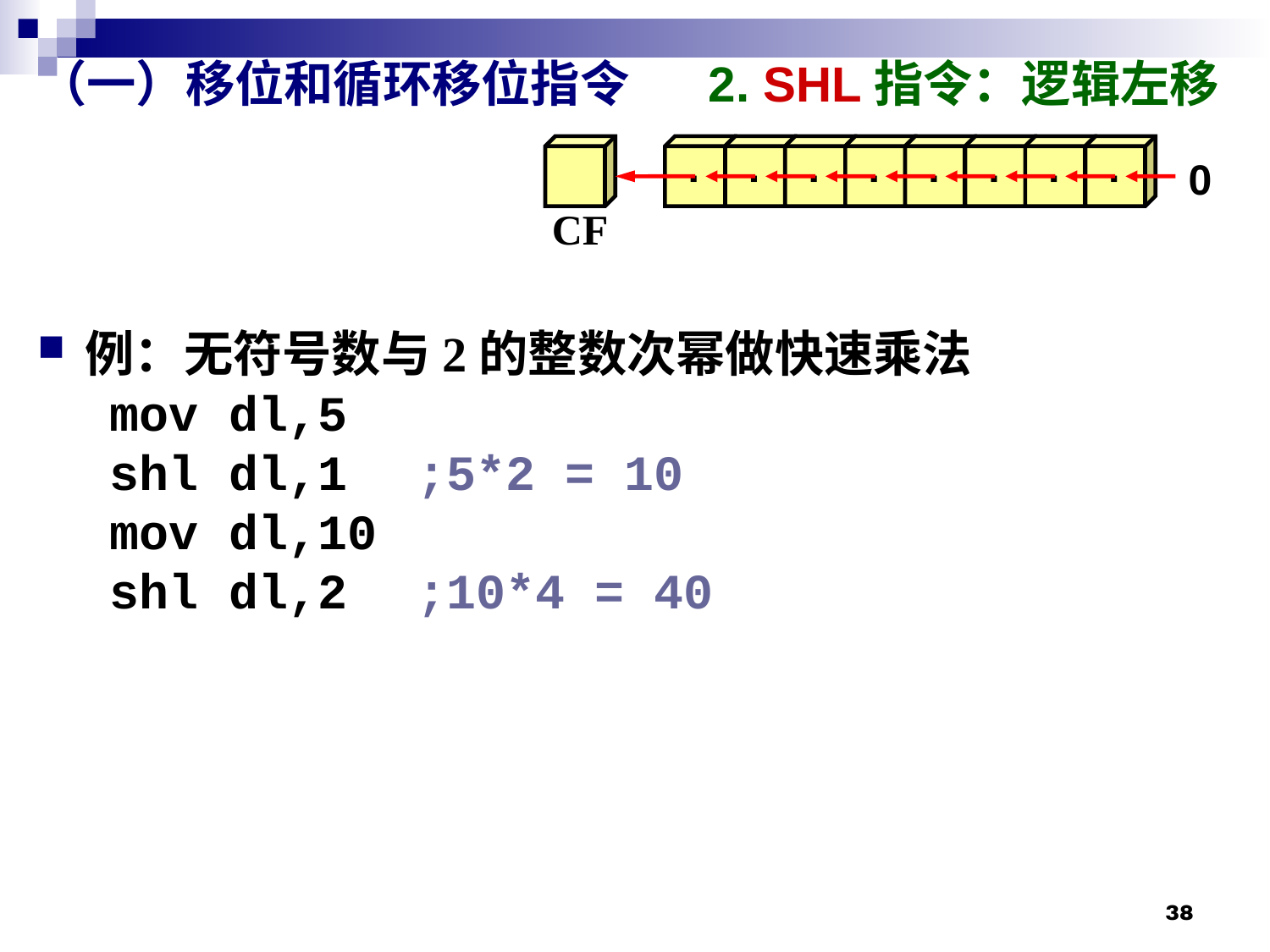

# （一）移位和循环移位指令      2. SHL指令：逻辑左移

·
·
·
·
·
·
·
·
0

CF
例：无符号数与2的整数次幂做快速乘法
mov dl,5
shl dl,1	;5*2 = 10
mov dl,10
shl dl,2	;10*4 = 40
38